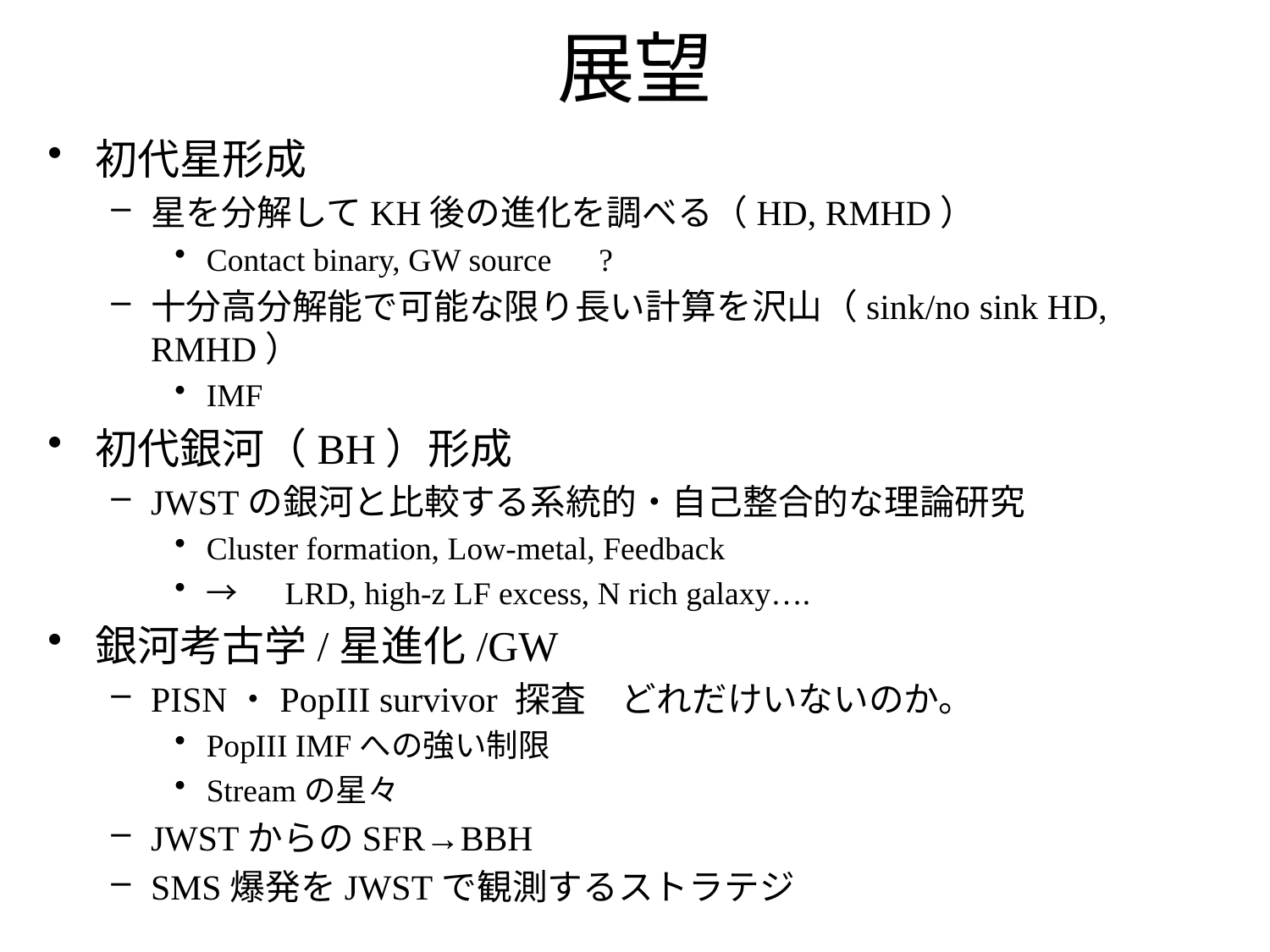

# 展望
初代星形成
星を分解してKH後の進化を調べる（HD, RMHD）
Contact binary, GW source　?
十分高分解能で可能な限り長い計算を沢山（sink/no sink HD, RMHD）
IMF
初代銀河（BH）形成
JWSTの銀河と比較する系統的・自己整合的な理論研究
Cluster formation, Low-metal, Feedback
→　LRD, high-z LF excess, N rich galaxy….
銀河考古学/星進化/GW
PISN・PopIII survivor 探査　どれだけいないのか。
PopIII IMFへの強い制限
Streamの星々
JWSTからのSFR→BBH
SMS爆発をJWSTで観測するストラテジ